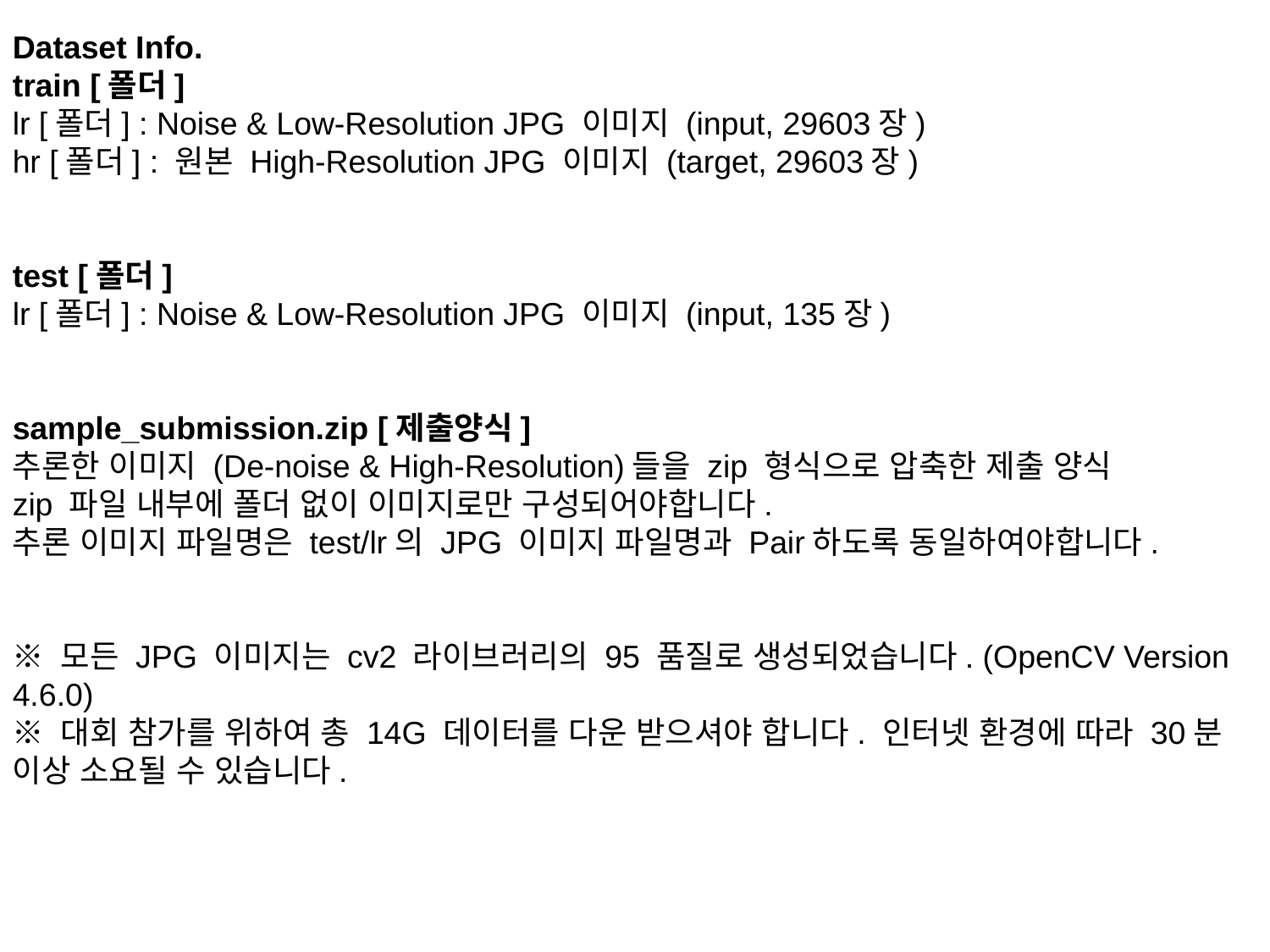

Dataset Info.
train [폴더]
lr [폴더] : Noise & Low-Resolution JPG 이미지 (input, 29603장)
hr [폴더] : 원본 High-Resolution JPG 이미지 (target, 29603장)

test [폴더]
lr [폴더] : Noise & Low-Resolution JPG 이미지 (input, 135장)

sample_submission.zip [제출양식]
추론한 이미지 (De-noise & High-Resolution)들을 zip 형식으로 압축한 제출 양식
zip 파일 내부에 폴더 없이 이미지로만 구성되어야합니다.
추론 이미지 파일명은 test/lr의 JPG 이미지 파일명과 Pair하도록 동일하여야합니다.

※ 모든 JPG 이미지는 cv2 라이브러리의 95 품질로 생성되었습니다. (OpenCV Version 4.6.0)
※ 대회 참가를 위하여 총 14G 데이터를 다운 받으셔야 합니다. 인터넷 환경에 따라 30분 이상 소요될 수 있습니다.